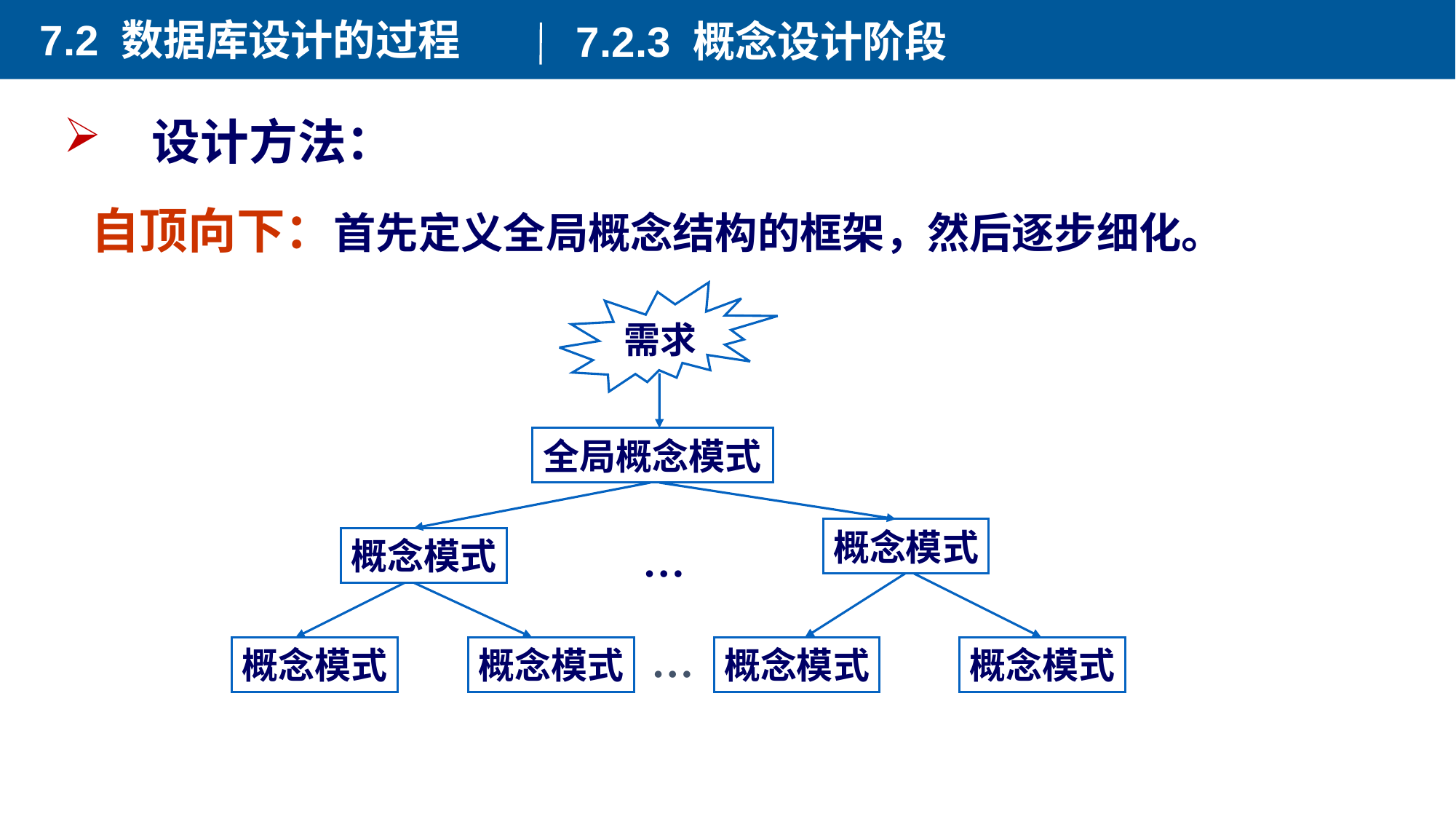

7.2 数据库设计的过程
7.2.3 概念设计阶段
  设计方法：

自顶向下：首先定义全局概念结构的框架，然后逐步细化。
需求

全局概念模式

概念模式
概念模式
…

概念模式
概念模式
…
概念模式
概念模式